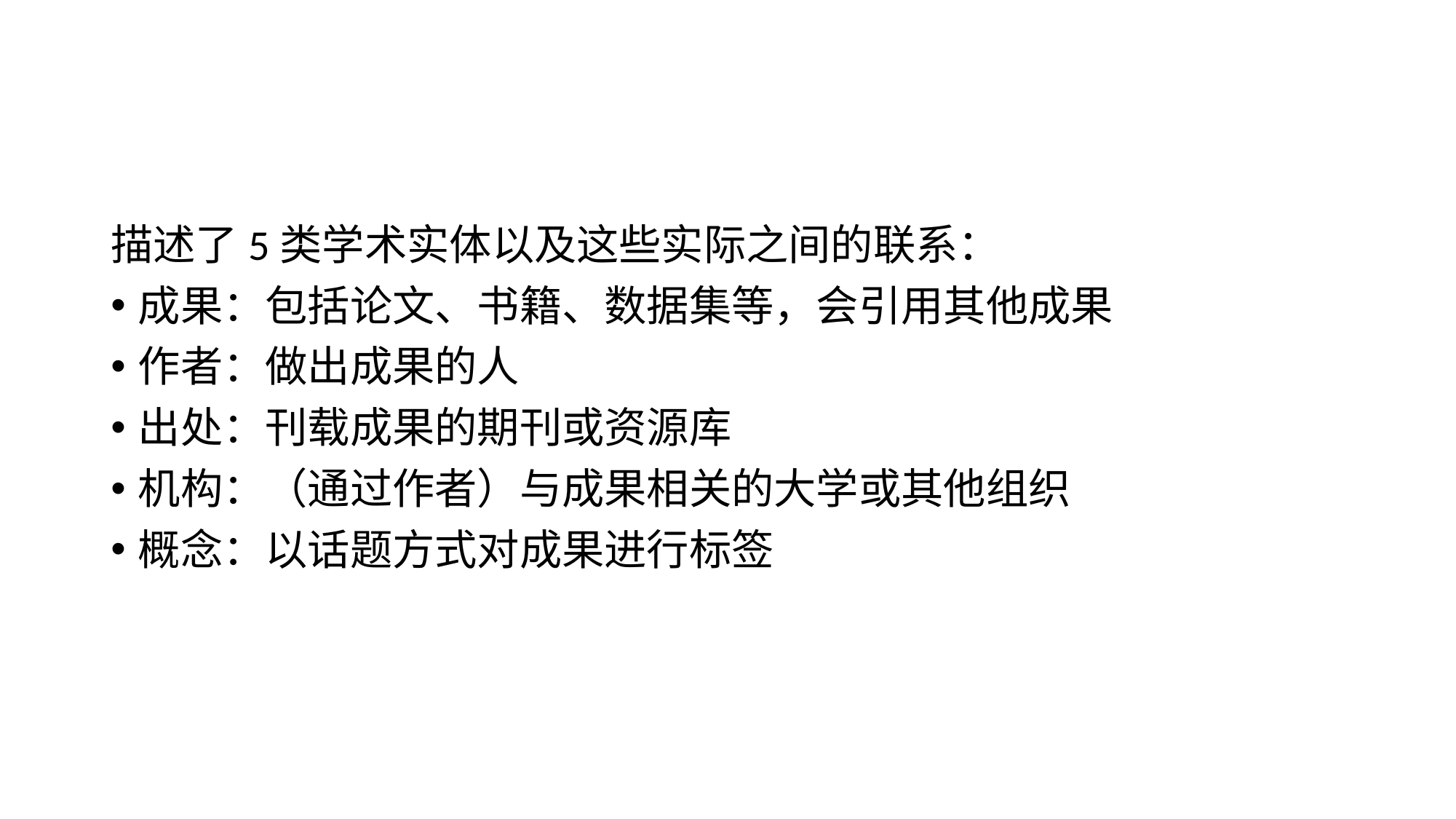

#
描述了5类学术实体以及这些实际之间的联系：
成果：包括论文、书籍、数据集等，会引用其他成果
作者：做出成果的人
出处：刊载成果的期刊或资源库
机构：（通过作者）与成果相关的大学或其他组织
概念：以话题方式对成果进行标签